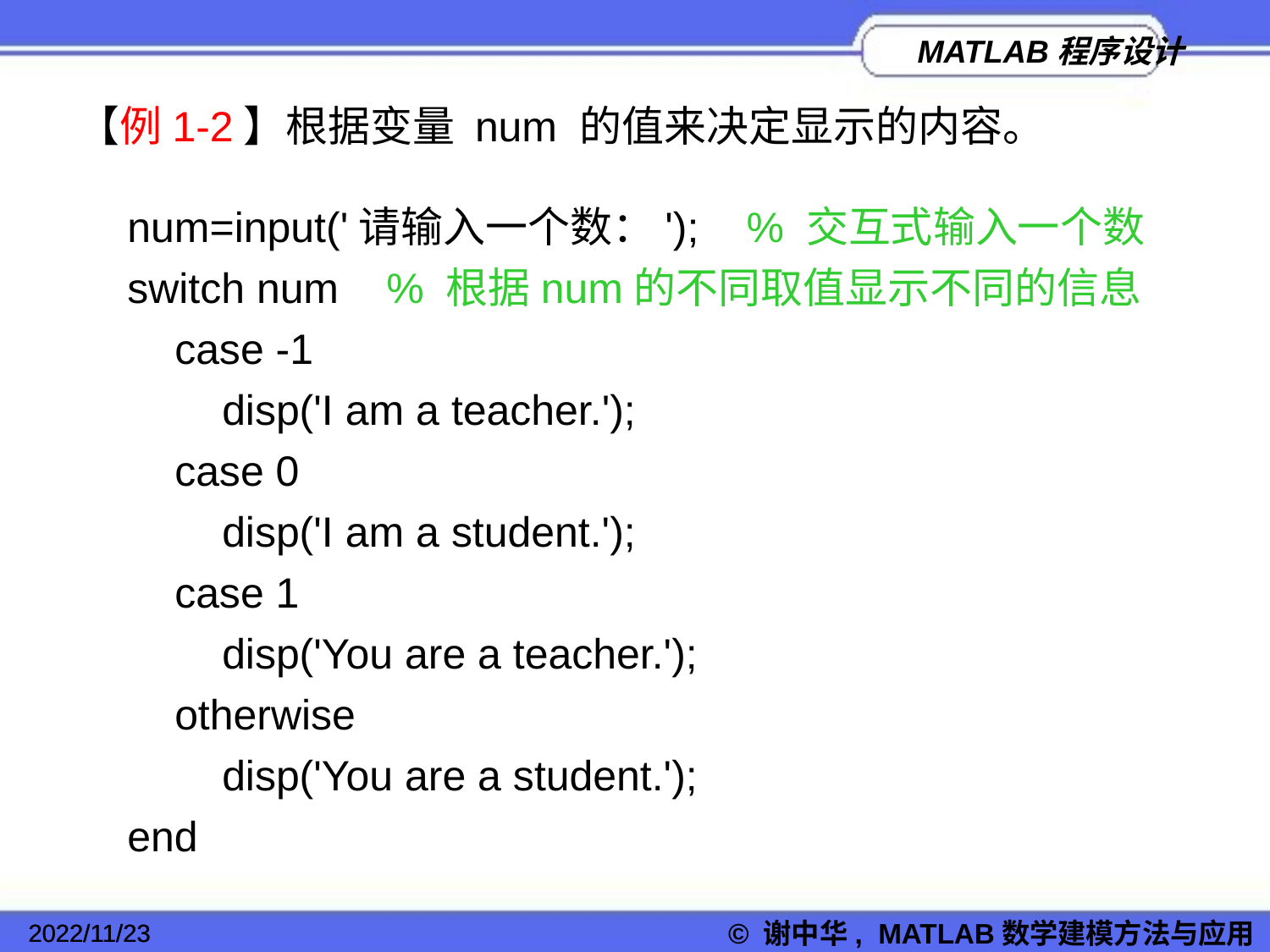

【例1-2】根据变量 num 的值来决定显示的内容。
num=input('请输入一个数：');    % 交互式输入一个数
switch num    % 根据num的不同取值显示不同的信息
    case -1
        disp('I am a teacher.');
    case 0
        disp('I am a student.');
    case 1
        disp('You are a teacher.');
    otherwise
        disp('You are a student.');
end
2022/11/23
© 谢中华,  MATLAB数学建模方法与应用